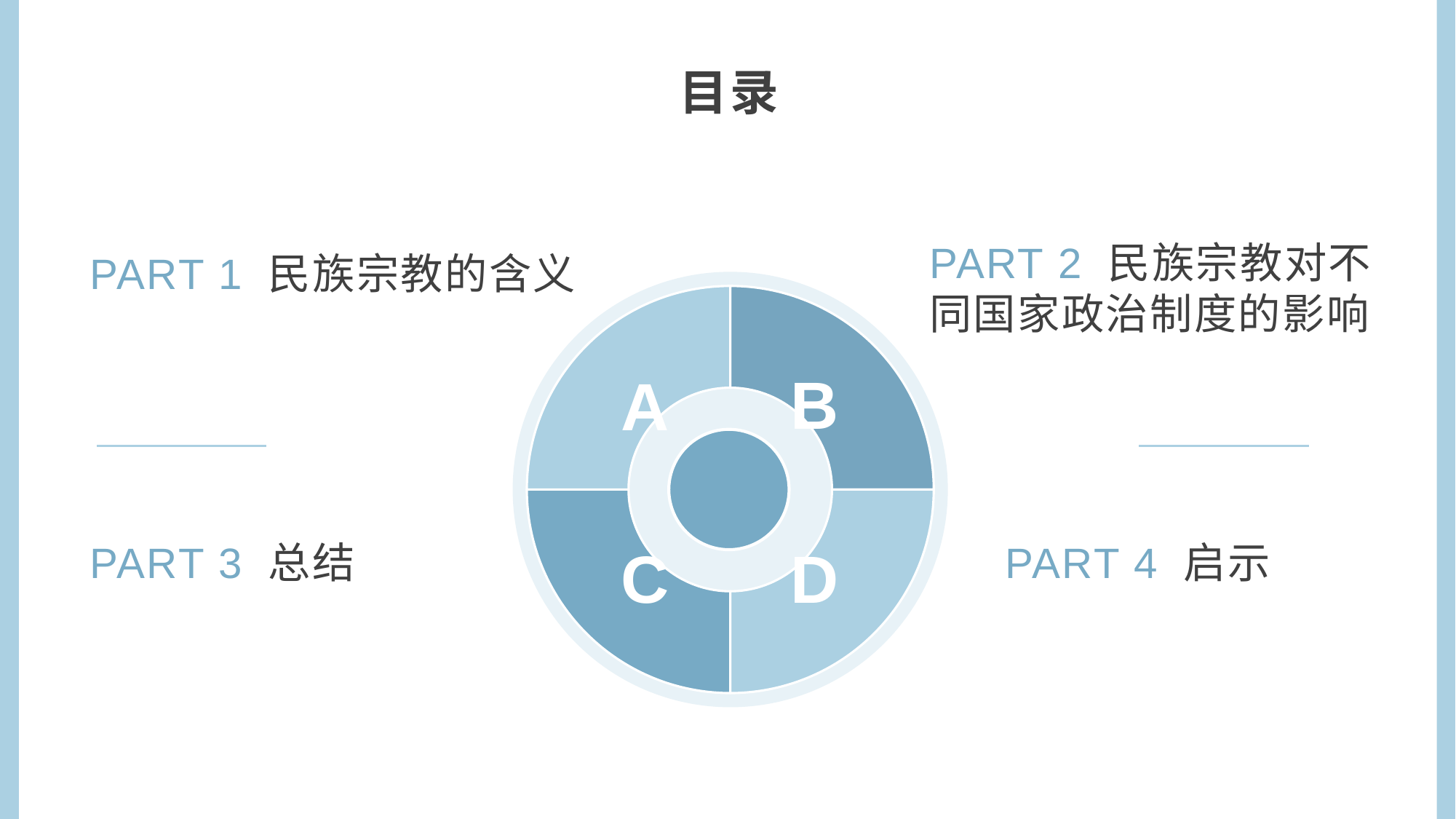

目录
PART 2 民族宗教对不同国家政治制度的影响
PART 1 民族宗教的含义

### Chart

| Category | 销售额 |
|---|---|
| 第一季度 | 5.0 |
| 第二季度 | 5.0 |
| 第三季度 | 5.0 |
| 第四季度 | 5.0 |
B
A

PART 3 总结
PART 4 启示
C
D